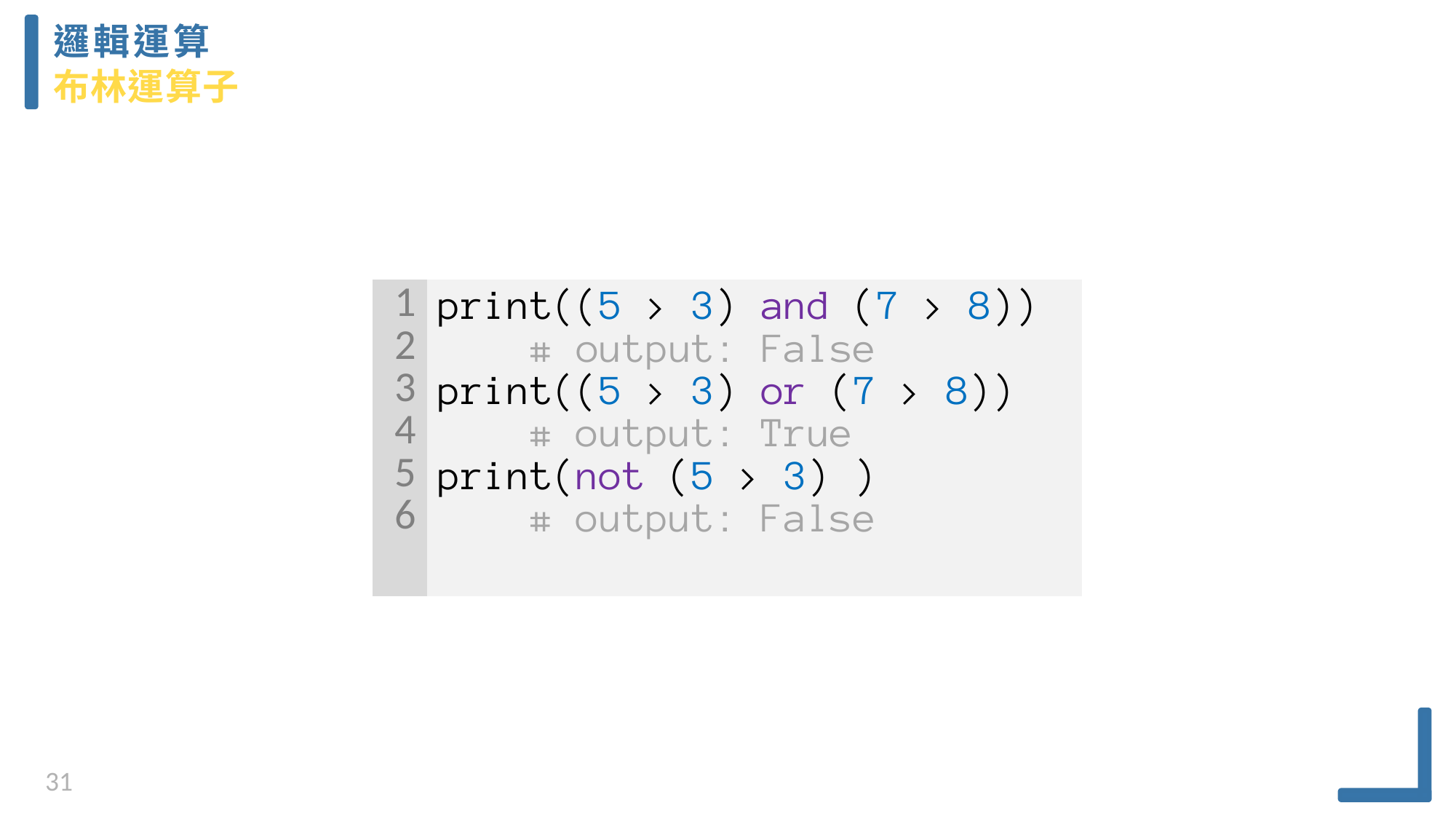

邏輯運算
布林運算子
| 1 234 56 | print((5 > 3) and (7 > 8)) # output: False print((5 > 3) or (7 > 8)) # output: True print(not (5 > 3) ) # output: False |
| --- | --- |

31